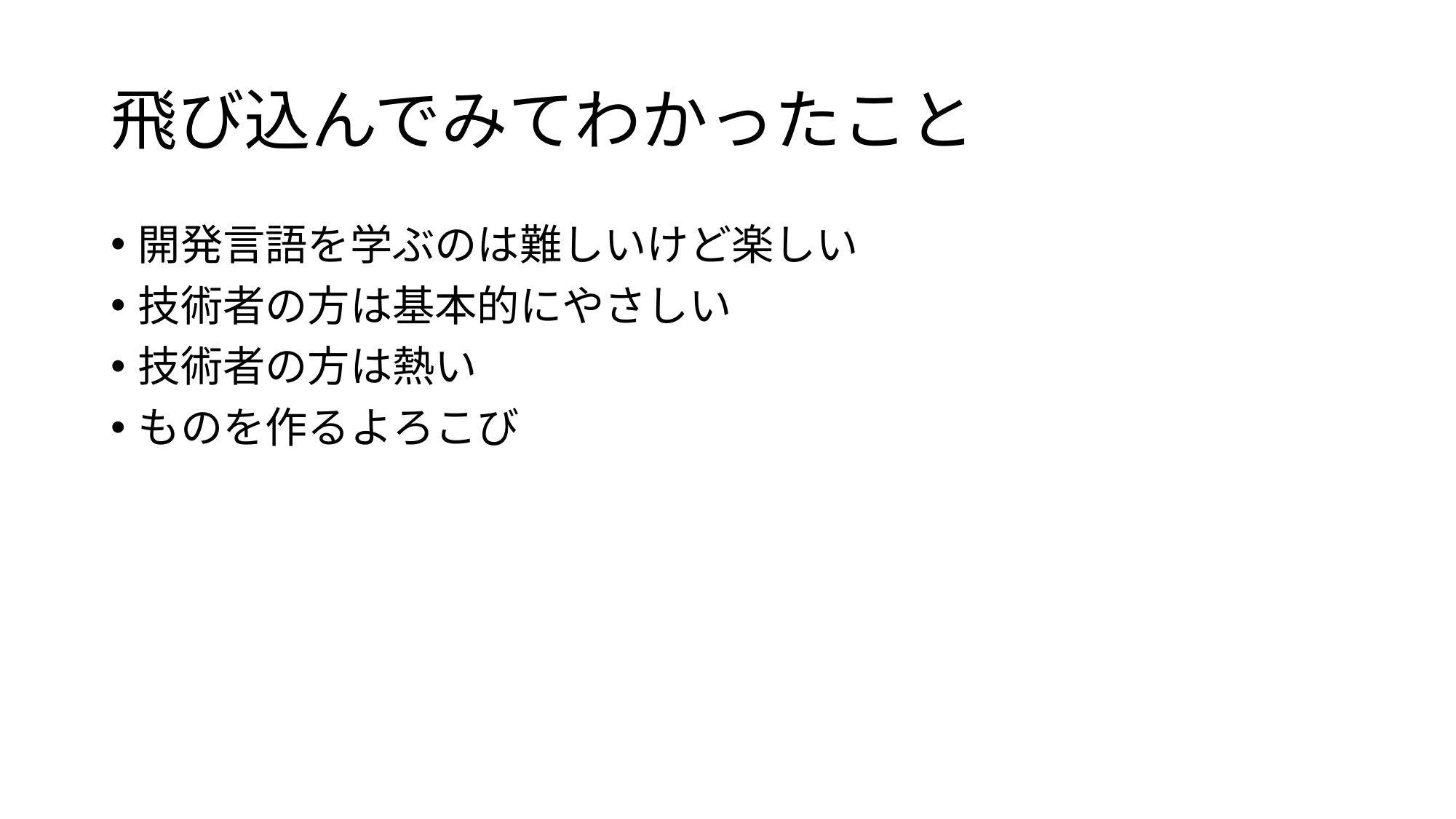

# 飛び込んでみてわかったこと
開発言語を学ぶのは難しいけど楽しい
技術者の方は基本的にやさしい
技術者の方は熱い
ものを作るよろこび